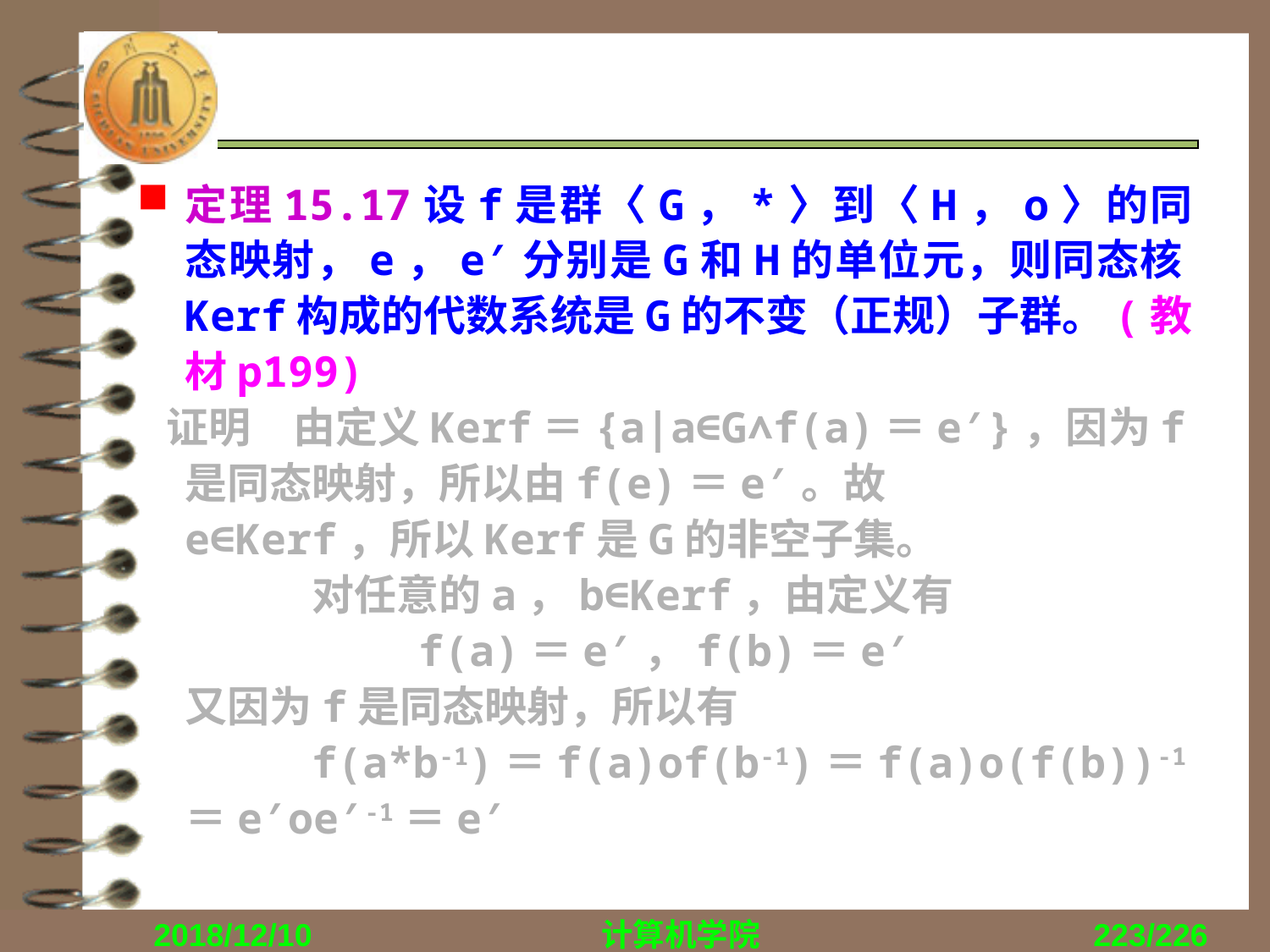

#
定理15.17设f是群〈G，*〉到〈H，о〉的同态映射，e，e′分别是G和H的单位元，则同态核Kerf构成的代数系统是G的不变（正规）子群。(教材p199)
  证明　由定义Kerf＝{a|a∈G∧f(a)＝e′}，因为f是同态映射，所以由f(e)＝e′。故
	e∈Kerf，所以Kerf是G的非空子集。
		对任意的a，b∈Kerf，由定义有
f(a)＝e′，f(b)＝e′
	又因为f是同态映射，所以有
		f(a*b-1)＝f(a)оf(b-1)＝f(a)о(f(b))-1
	＝e′оe′-1＝e′
2018/12/10
计算机学院
223/226